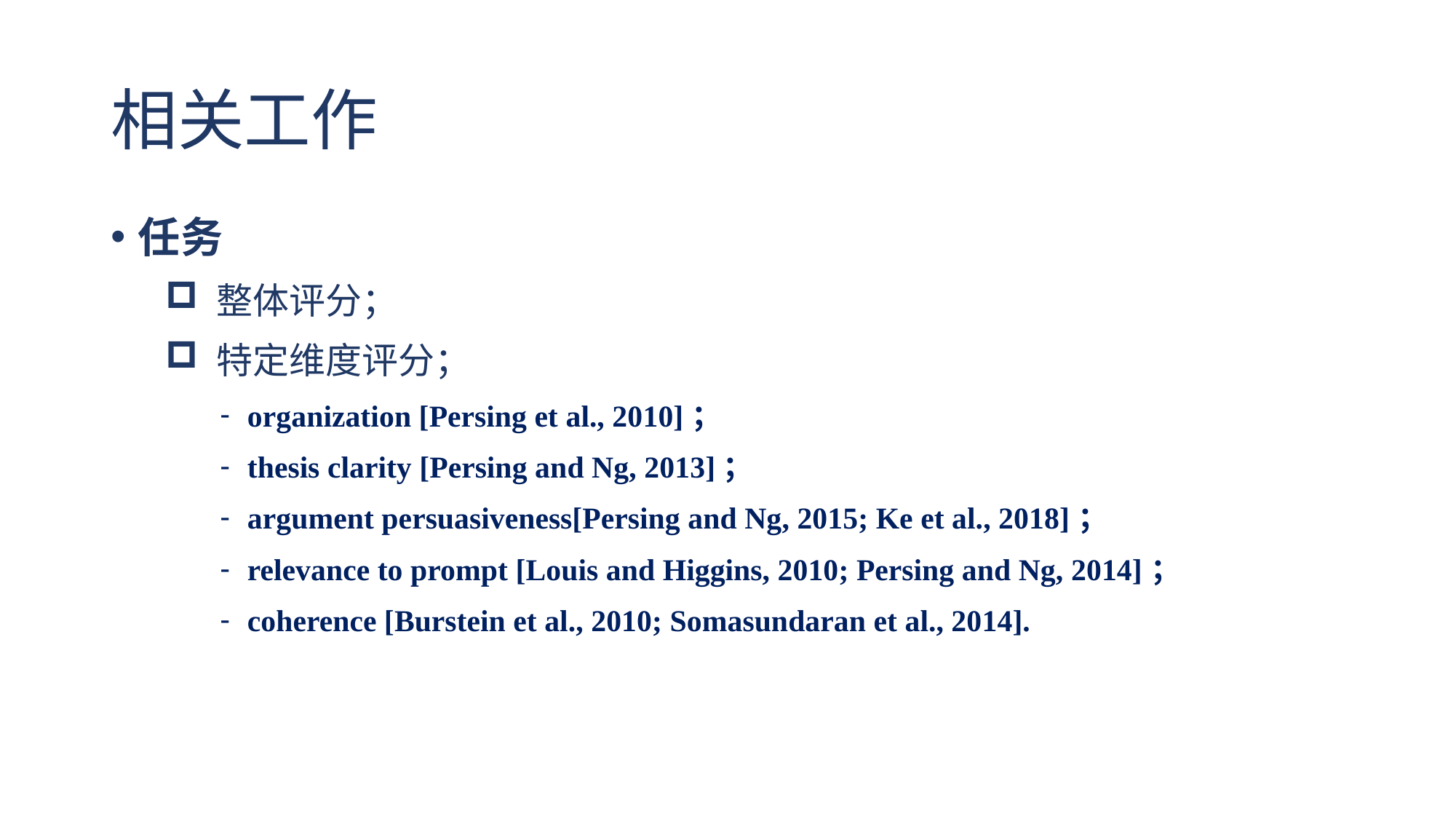

# 相关工作
任务
 整体评分；
 特定维度评分；
organization [Persing et al., 2010]；
thesis clarity [Persing and Ng, 2013]；
argument persuasiveness[Persing and Ng, 2015; Ke et al., 2018]；
relevance to prompt [Louis and Higgins, 2010; Persing and Ng, 2014]；
coherence [Burstein et al., 2010; Somasundaran et al., 2014].